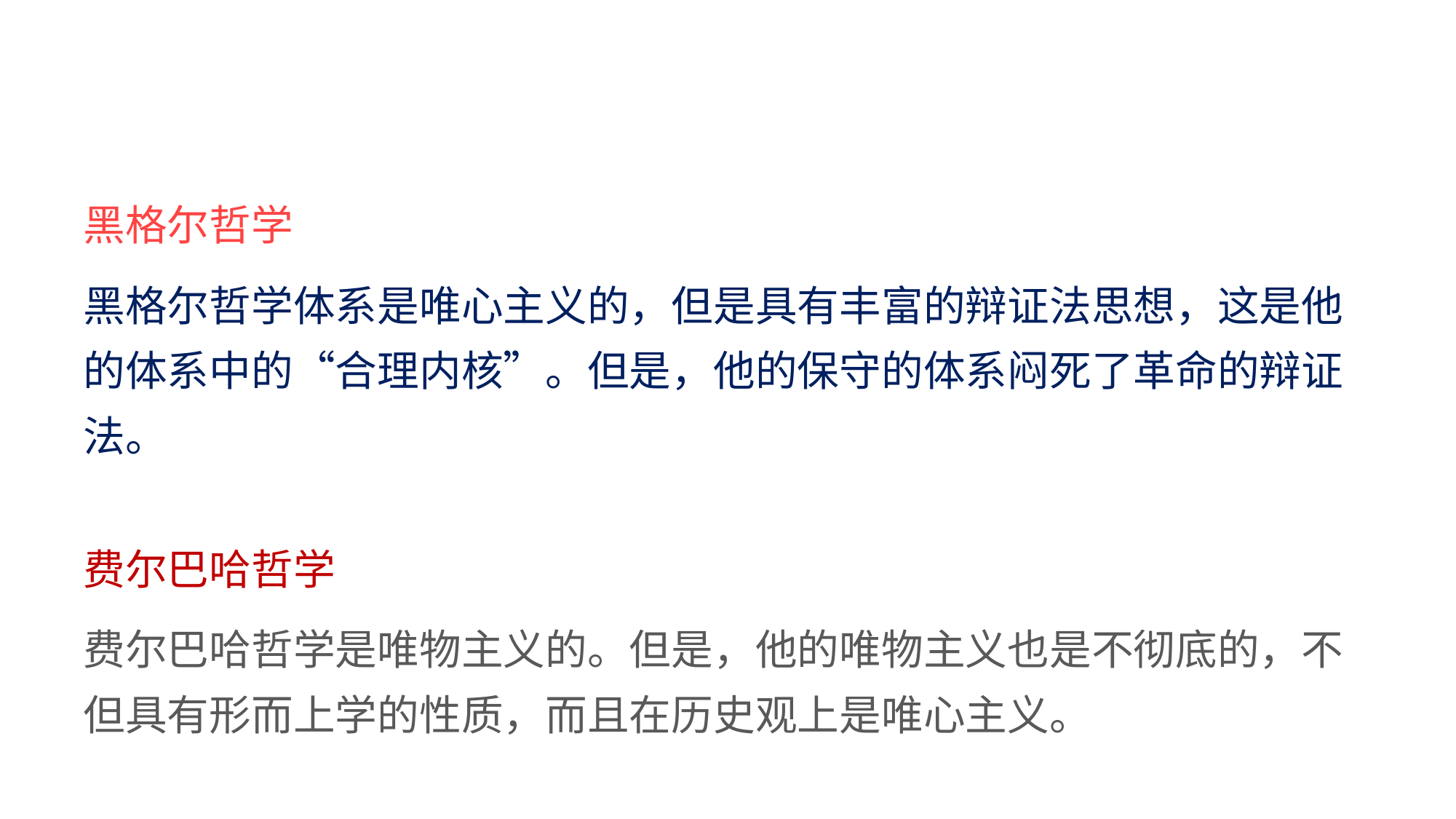

#
黑格尔哲学
黑格尔哲学体系是唯心主义的，但是具有丰富的辩证法思想，这是他的体系中的“合理内核”。但是，他的保守的体系闷死了革命的辩证法。

费尔巴哈哲学
费尔巴哈哲学是唯物主义的。但是，他的唯物主义也是不彻底的，不但具有形而上学的性质，而且在历史观上是唯心主义。